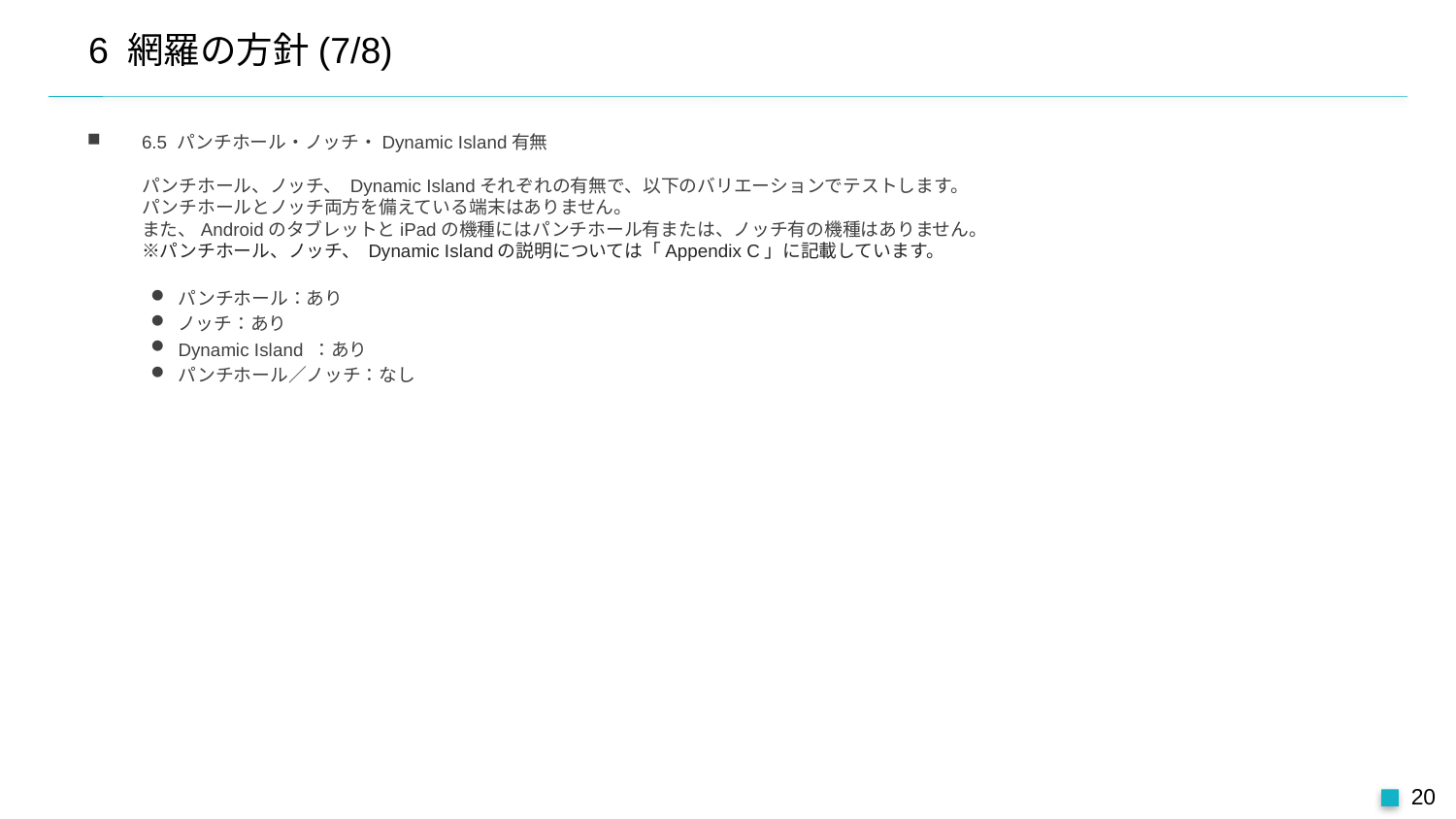

# 6 網羅の方針(7/8)
6.5 パンチホール・ノッチ・Dynamic Island有無
パンチホール、ノッチ、 Dynamic Islandそれぞれの有無で、以下のバリエーションでテストします。
パンチホールとノッチ両方を備えている端末はありません。
また、AndroidのタブレットとiPadの機種にはパンチホール有または、ノッチ有の機種はありません。
※パンチホール、ノッチ、 Dynamic Islandの説明については「Appendix C」に記載しています。
パンチホール：あり
ノッチ：あり
Dynamic Island ：あり
パンチホール／ノッチ：なし